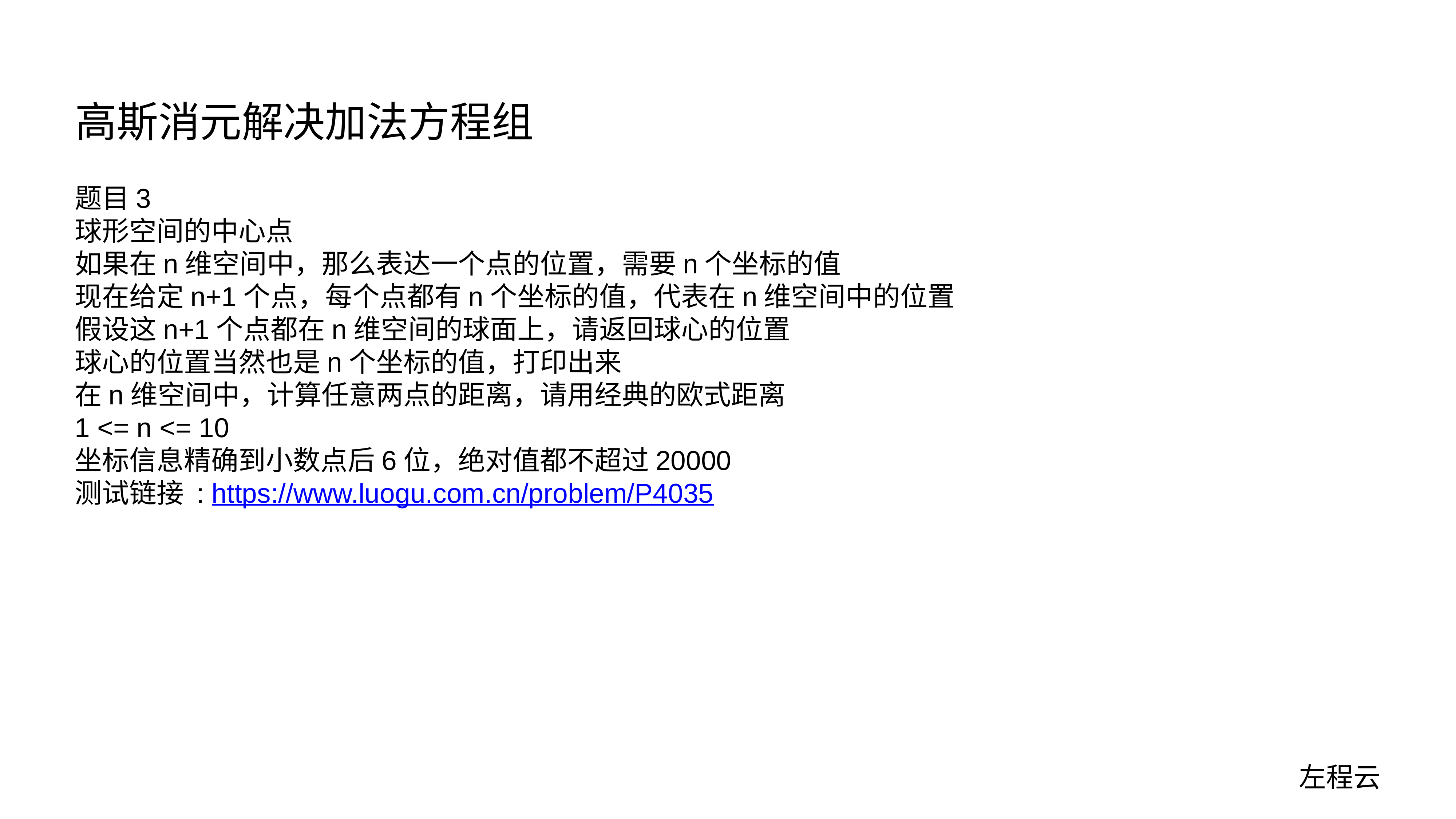

# 高斯消元解决加法方程组
题目3
球形空间的中心点
如果在n维空间中，那么表达一个点的位置，需要n个坐标的值
现在给定n+1个点，每个点都有n个坐标的值，代表在n维空间中的位置
假设这n+1个点都在n维空间的球面上，请返回球心的位置
球心的位置当然也是n个坐标的值，打印出来
在n维空间中，计算任意两点的距离，请用经典的欧式距离
1 <= n <= 10
坐标信息精确到小数点后6位，绝对值都不超过20000
测试链接 : https://www.luogu.com.cn/problem/P4035
左程云